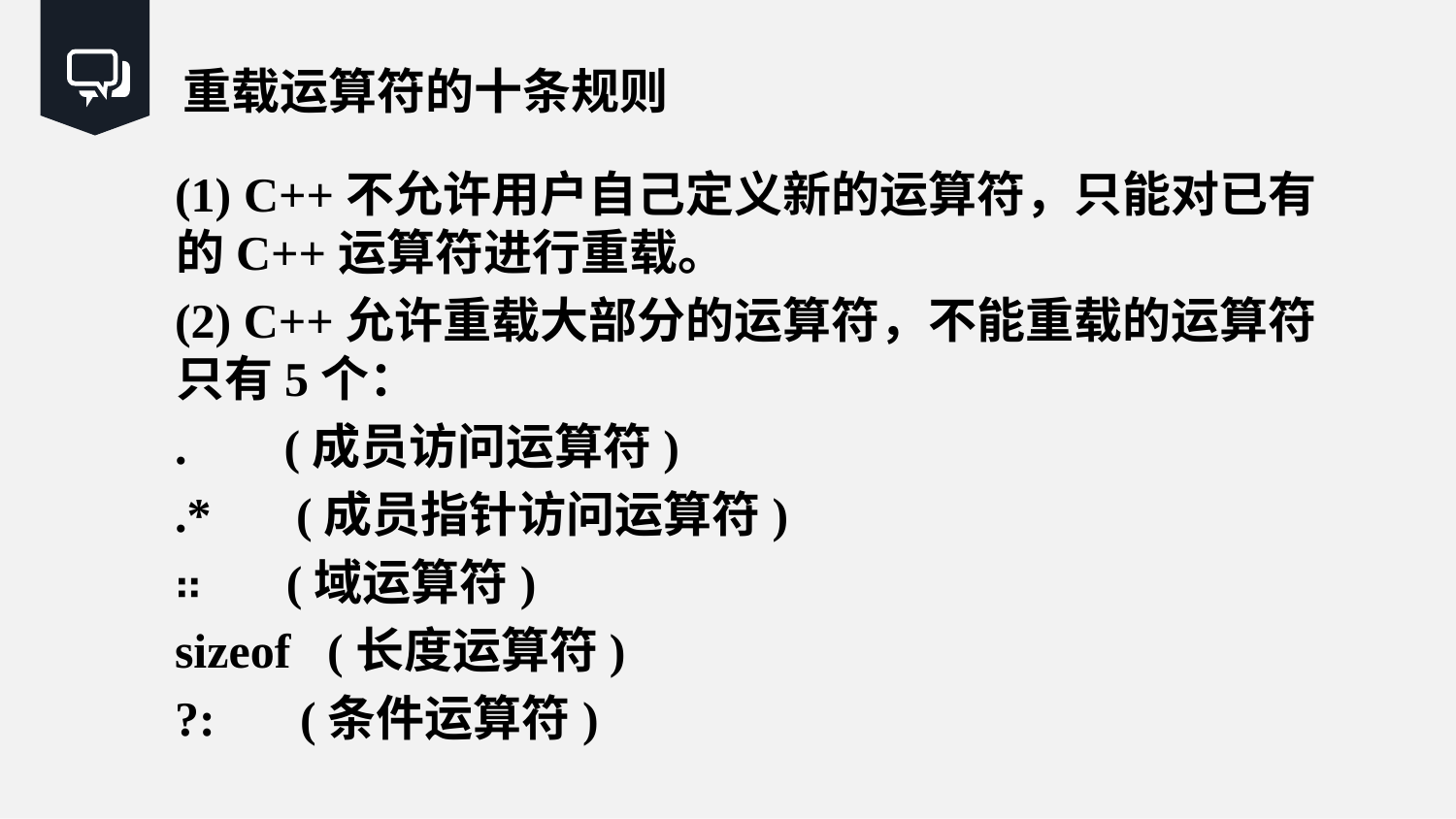

重载运算符的十条规则
(1) C++不允许用户自己定义新的运算符，只能对已有的C++运算符进行重载。
(2) C++允许重载大部分的运算符，不能重载的运算符只有5个：
.        (成员访问运算符)
.*       (成员指针访问运算符)
∷       (域运算符)
sizeof   (长度运算符)
?:       (条件运算符)